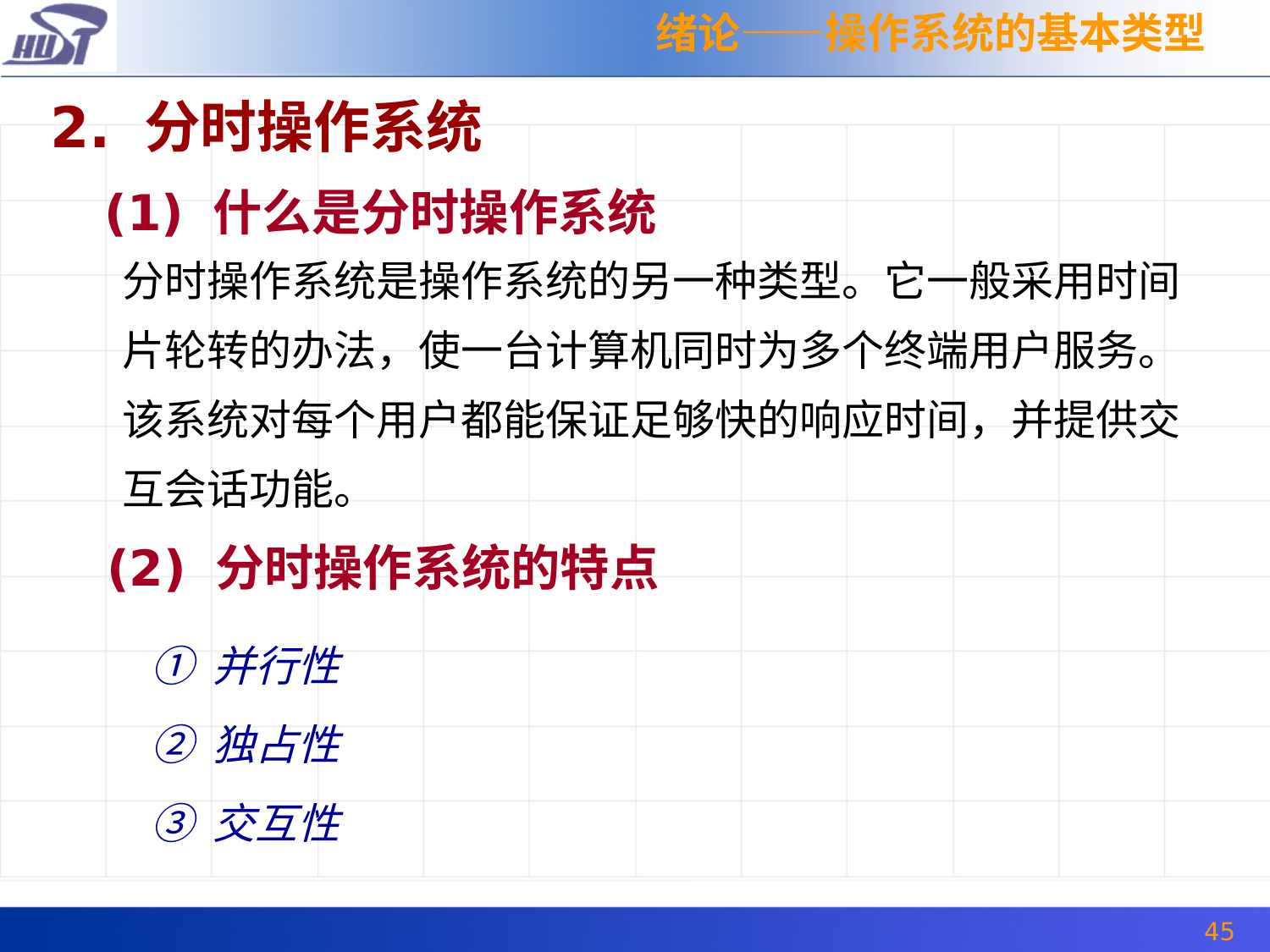

绪论——操作系统的基本类型
2. 分时操作系统
(1) 什么是分时操作系统
# 分时操作系统是操作系统的另一种类型。它一般采用时间
片轮转的办法，使一台计算机同时为多个终端用户服务。
该系统对每个用户都能保证足够快的响应时间，并提供交
互会话功能。
(2) 分时操作系统的特点
① 并行性
② 独占性
③ 交互性
45